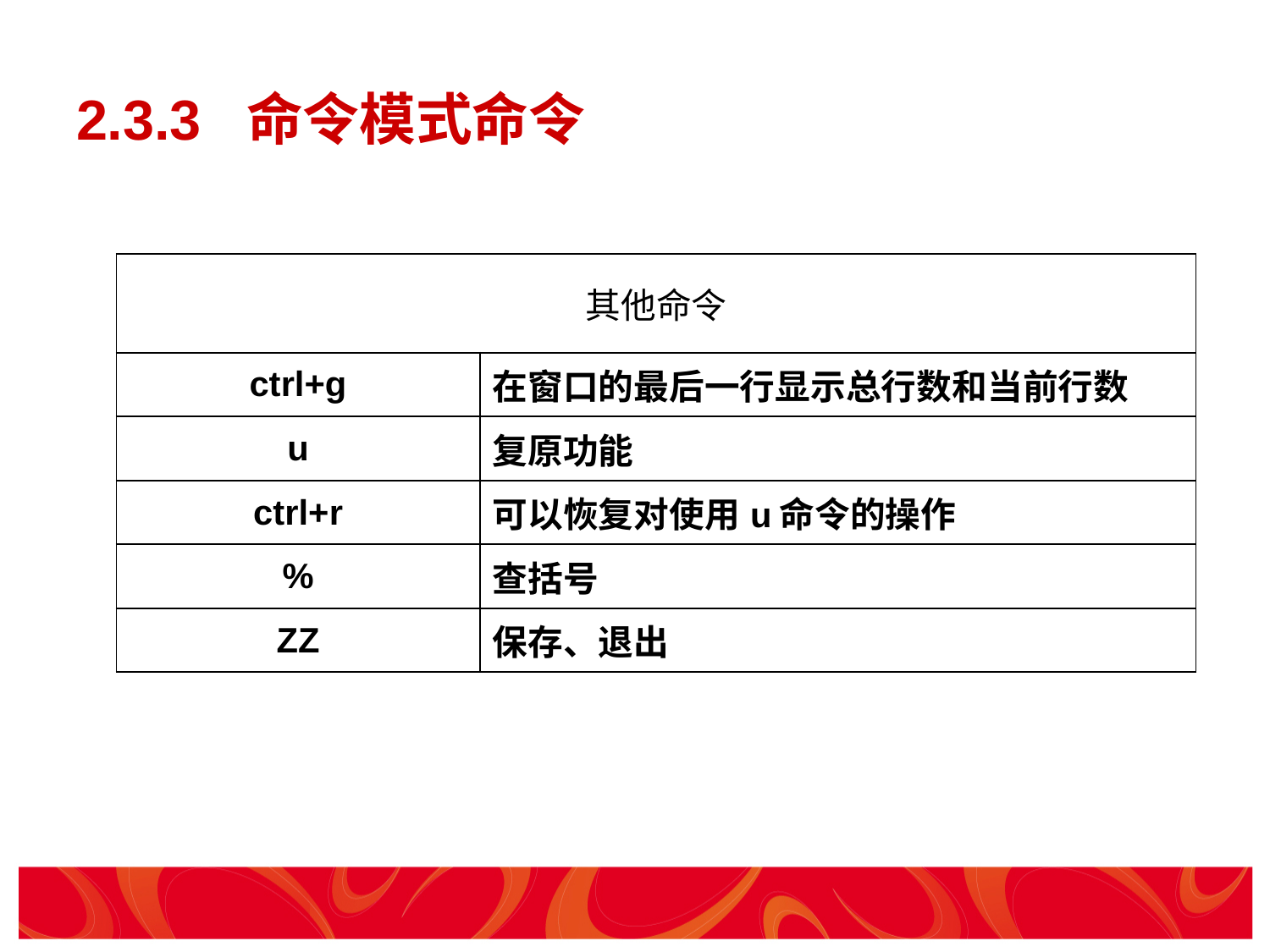

# 2.3.3  命令模式命令
| 其他命令 |  |
| --- | --- |
| ctrl+g | 在窗口的最后一行显示总行数和当前行数 |
| u | 复原功能 |
| ctrl+r | 可以恢复对使用u命令的操作 |
| % | 查括号 |
| ZZ | 保存、退出 |